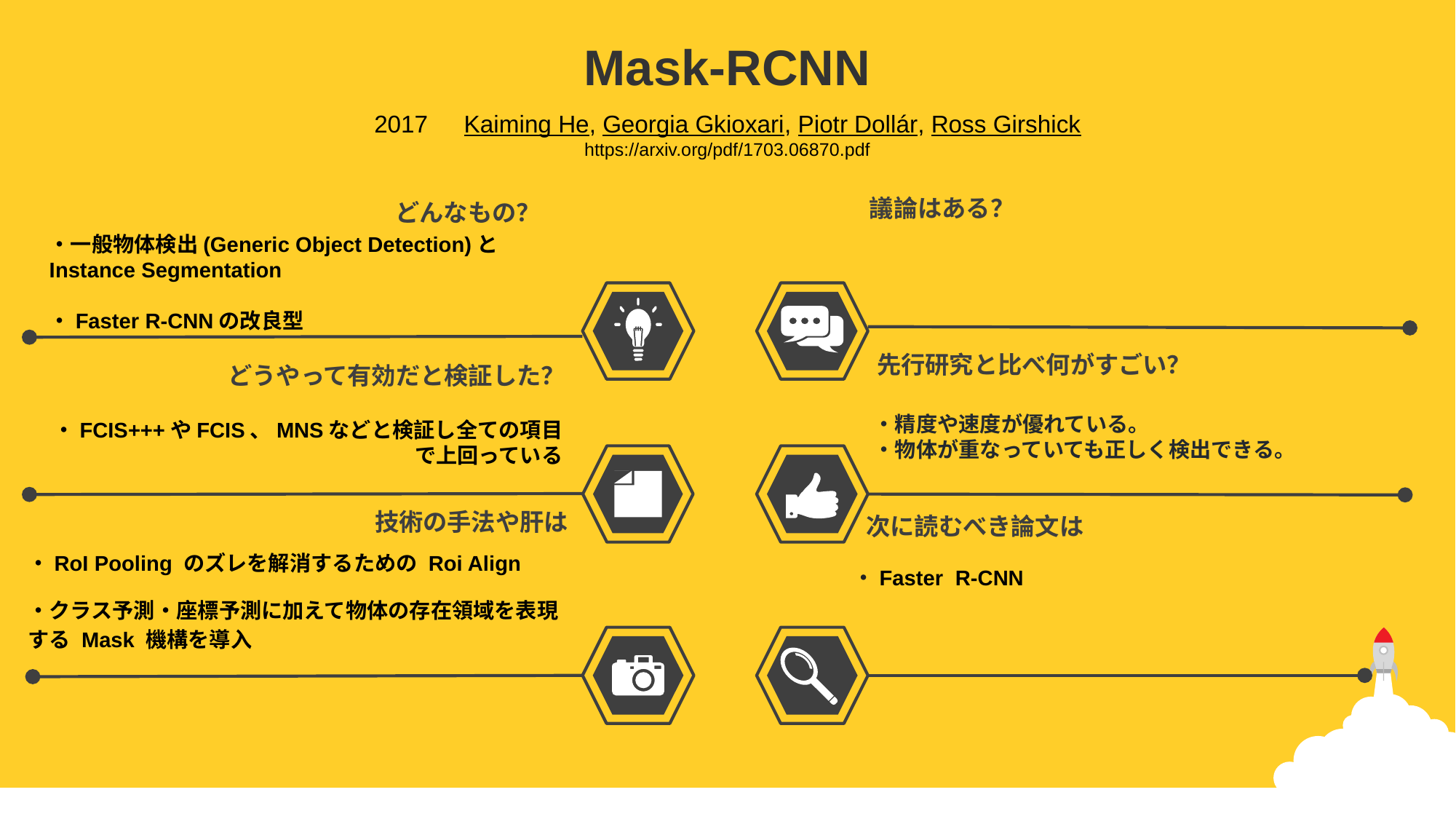

Mask-RCNN
2017　Kaiming He, Georgia Gkioxari, Piotr Dollár, Ross Girshick
https://arxiv.org/pdf/1703.06870.pdf
議論はある？

どんなもの？
・一般物体検出(Generic Object Detection)とInstance Segmentation

・Faster R-CNNの改良型

先行研究と比べ何がすごい？
・精度や速度が優れている。
・物体が重なっていても正しく検出できる。

どうやって有効だと検証した？
・FCIS+++やFCIS、MNSなどと検証し全ての項目で上回っている

技術の手法や肝は
・RoI Pooling のズレを解消するための Roi Align
・クラス予測・座標予測に加えて物体の存在領域を表現する Mask 機構を導入

次に読むべき論文は
・Faster  R-CNN